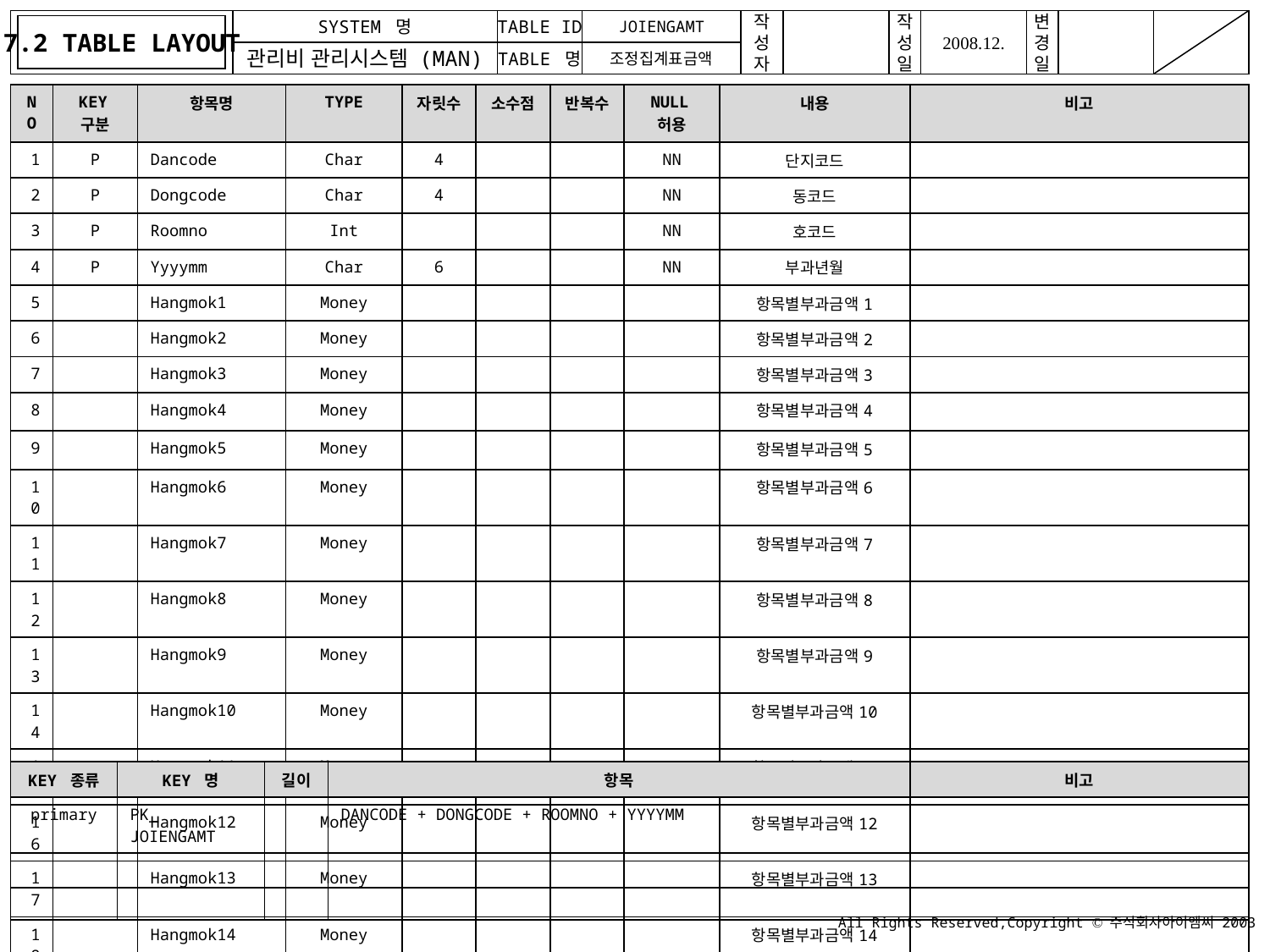

7.2 TABLE LAYOUT
JOIENGAMT
조정집계표금액
| NO | KEY구분 | 항목명 | TYPE | 자릿수 | 소수점 | 반복수 | NULL허용 | 내용 | 비고 |
| --- | --- | --- | --- | --- | --- | --- | --- | --- | --- |
| 1 | P | Dancode | Char | 4 |  |  | NN | 단지코드 |  |
| 2 | P | Dongcode | Char | 4 |  |  | NN | 동코드 |  |
| 3 | P | Roomno | Int |  |  |  | NN | 호코드 |  |
| 4 | P | Yyyymm | Char | 6 |  |  | NN | 부과년월 |  |
| 5 |  | Hangmok1 | Money |  |  |  |  | 항목별부과금액1 |  |
| 6 |  | Hangmok2 | Money |  |  |  |  | 항목별부과금액2 |  |
| 7 |  | Hangmok3 | Money |  |  |  |  | 항목별부과금액3 |  |
| 8 |  | Hangmok4 | Money |  |  |  |  | 항목별부과금액4 |  |
| 9 |  | Hangmok5 | Money |  |  |  |  | 항목별부과금액5 |  |
| 10 |  | Hangmok6 | Money |  |  |  |  | 항목별부과금액6 |  |
| 11 |  | Hangmok7 | Money |  |  |  |  | 항목별부과금액7 |  |
| 12 |  | Hangmok8 | Money |  |  |  |  | 항목별부과금액8 |  |
| 13 |  | Hangmok9 | Money |  |  |  |  | 항목별부과금액9 |  |
| 14 |  | Hangmok10 | Money |  |  |  |  | 항목별부과금액10 |  |
| 15 |  | Hangmok11 | Money |  |  |  |  | 항목별부과금액11 |  |
| 16 |  | Hangmok12 | Money |  |  |  |  | 항목별부과금액12 |  |
| 17 |  | Hangmok13 | Money |  |  |  |  | 항목별부과금액13 |  |
| 18 |  | Hangmok14 | Money |  |  |  |  | 항목별부과금액14 |  |
| KEY 종류 | KEY 명 | 길이 | 항목 | 비고 |
| --- | --- | --- | --- | --- |
| primary | PK\_ JOIENGAMT |  | DANCODE + DONGCODE + ROOMNO + YYYYMM |  |
|  |  |  |  |  |
|  |  |  |  |  |